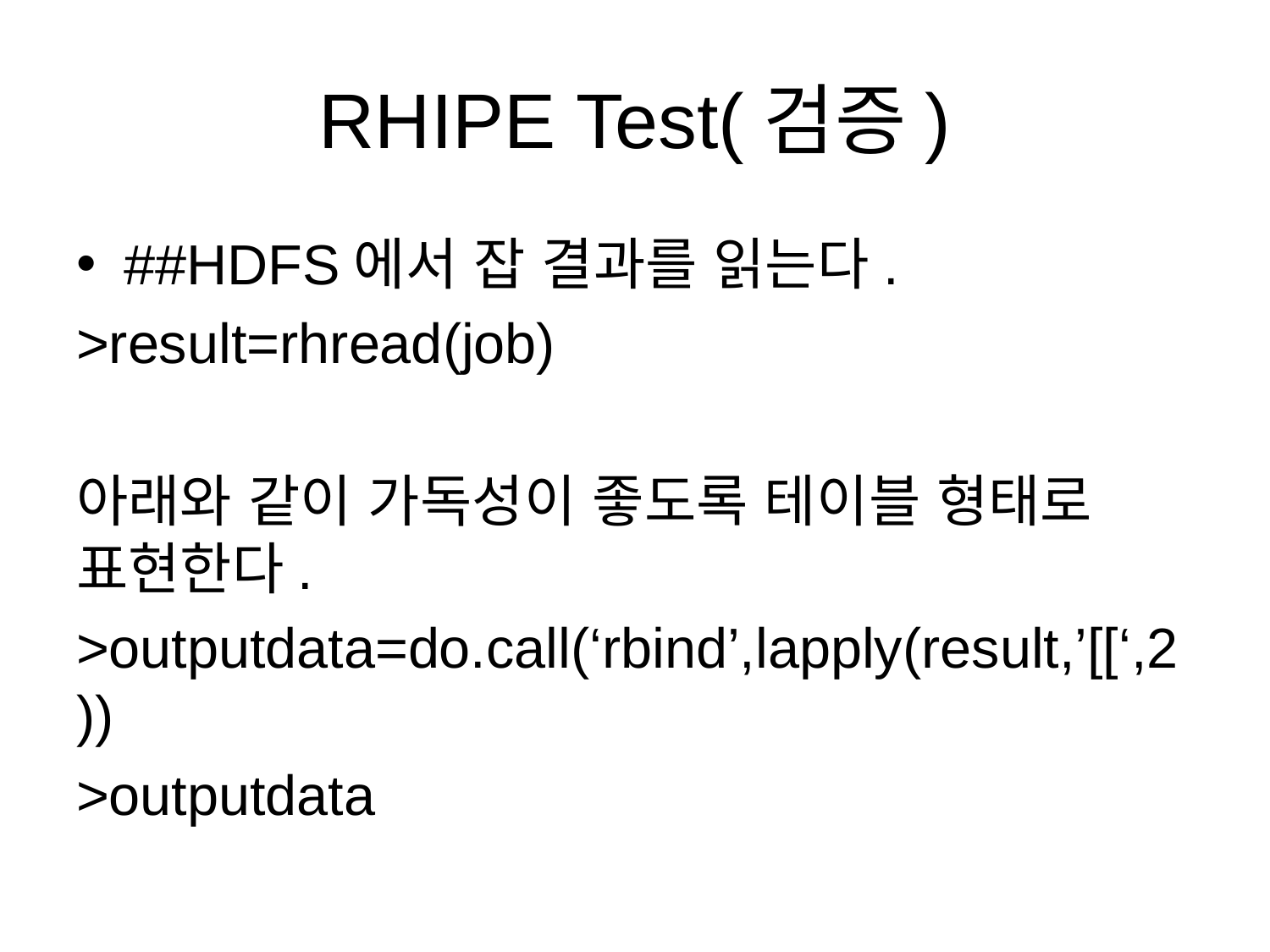

# RHIPE Test(검증)
##HDFS에서 잡 결과를 읽는다.
>result=rhread(job)

아래와 같이 가독성이 좋도록 테이블 형태로 표현한다.
>outputdata=do.call(‘rbind’,lapply(result,’[[‘,2))
>outputdata